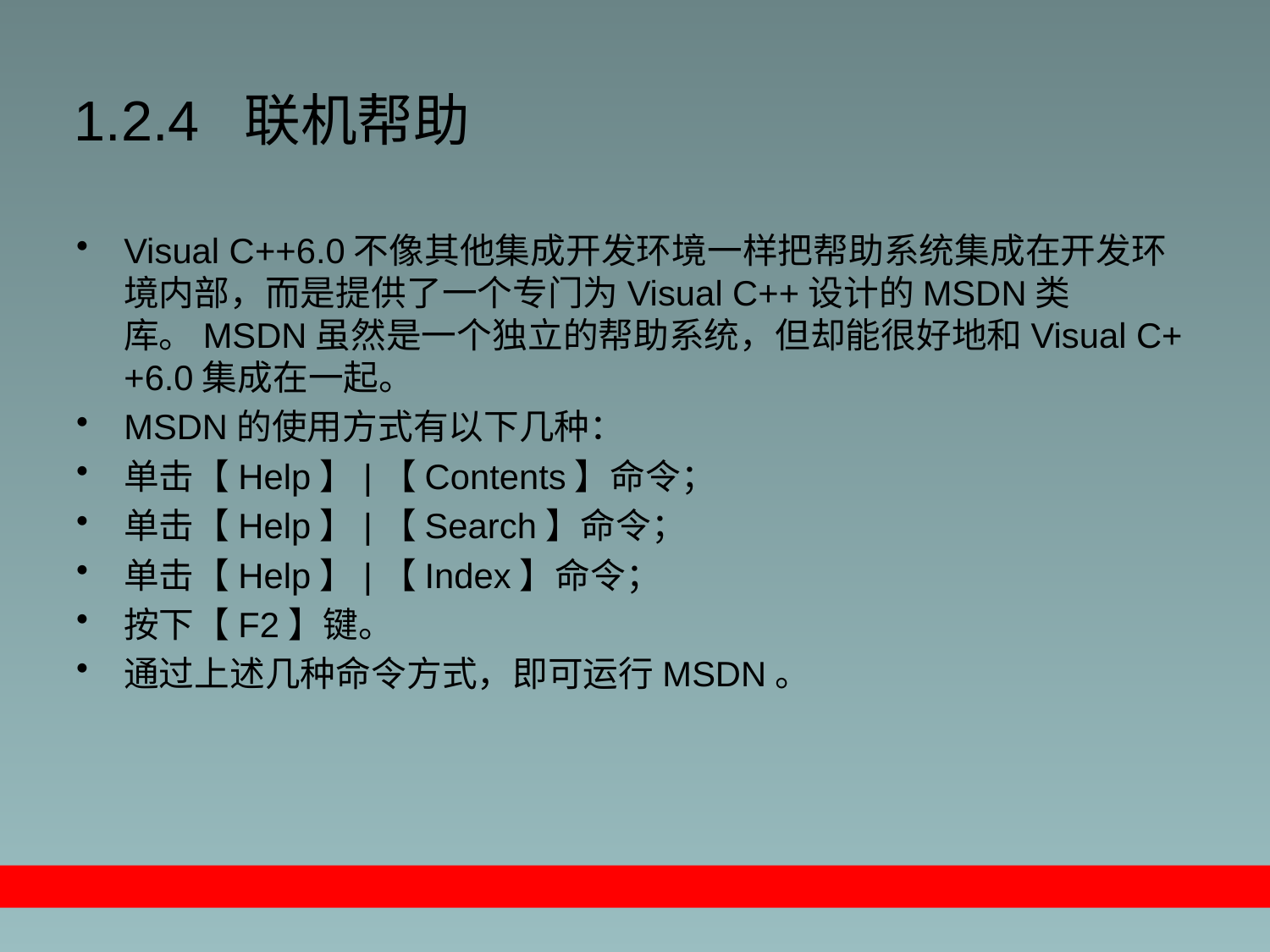

# 1.2.4  联机帮助
Visual C++6.0不像其他集成开发环境一样把帮助系统集成在开发环境内部，而是提供了一个专门为Visual C++设计的MSDN类库。MSDN虽然是一个独立的帮助系统，但却能很好地和Visual C++6.0集成在一起。
MSDN的使用方式有以下几种：
单击【Help】|【Contents】命令；
单击【Help】|【Search】命令；
单击【Help】|【Index】命令；
按下【F2】键。
通过上述几种命令方式，即可运行MSDN。